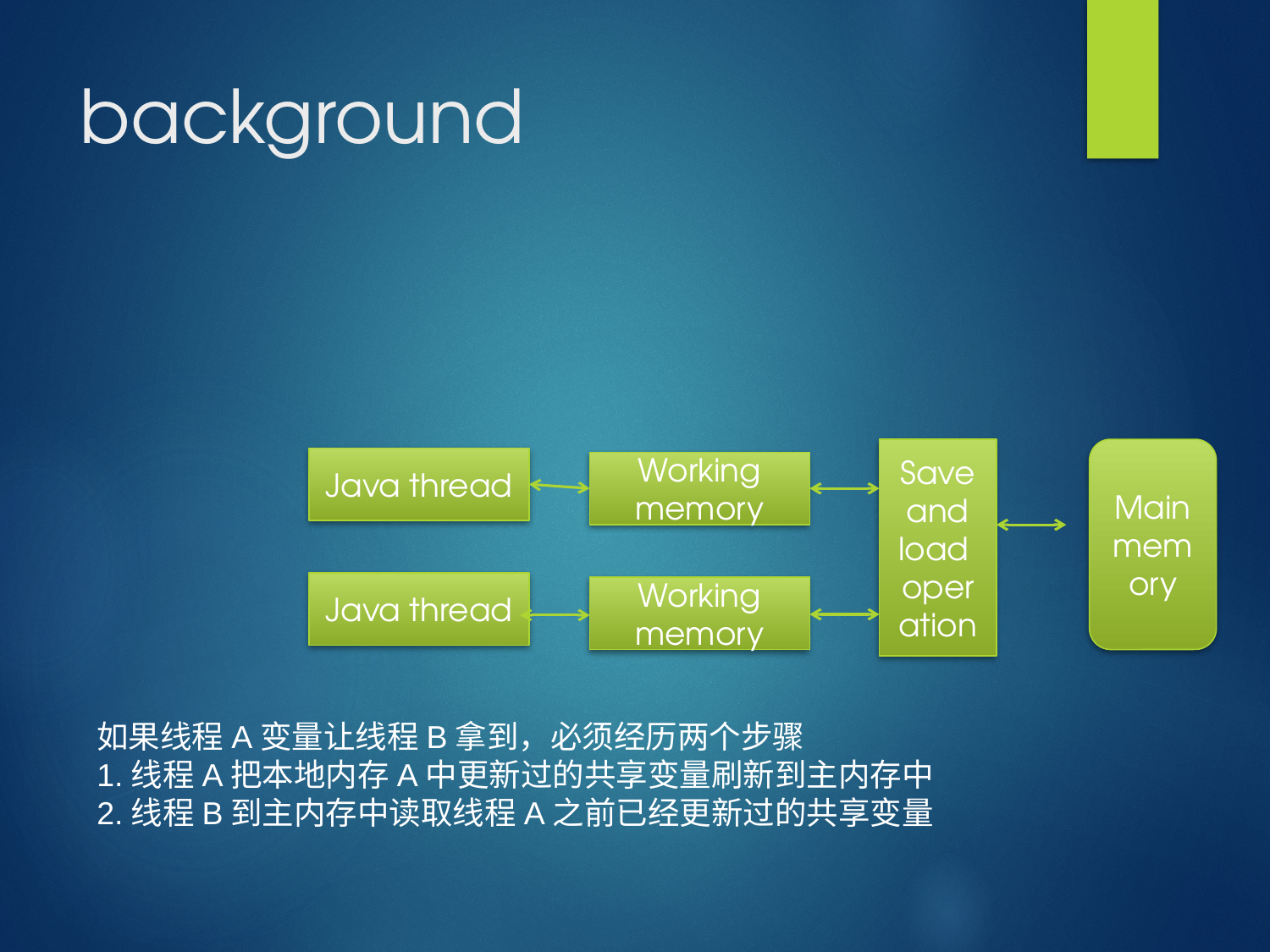

# background
Save and load
operation
Main memory
Java thread
Working memory
Java thread
Working memory
如果线程A变量让线程B拿到，必须经历两个步骤
1.线程A把本地内存A中更新过的共享变量刷新到主内存中
2.线程B到主内存中读取线程A之前已经更新过的共享变量